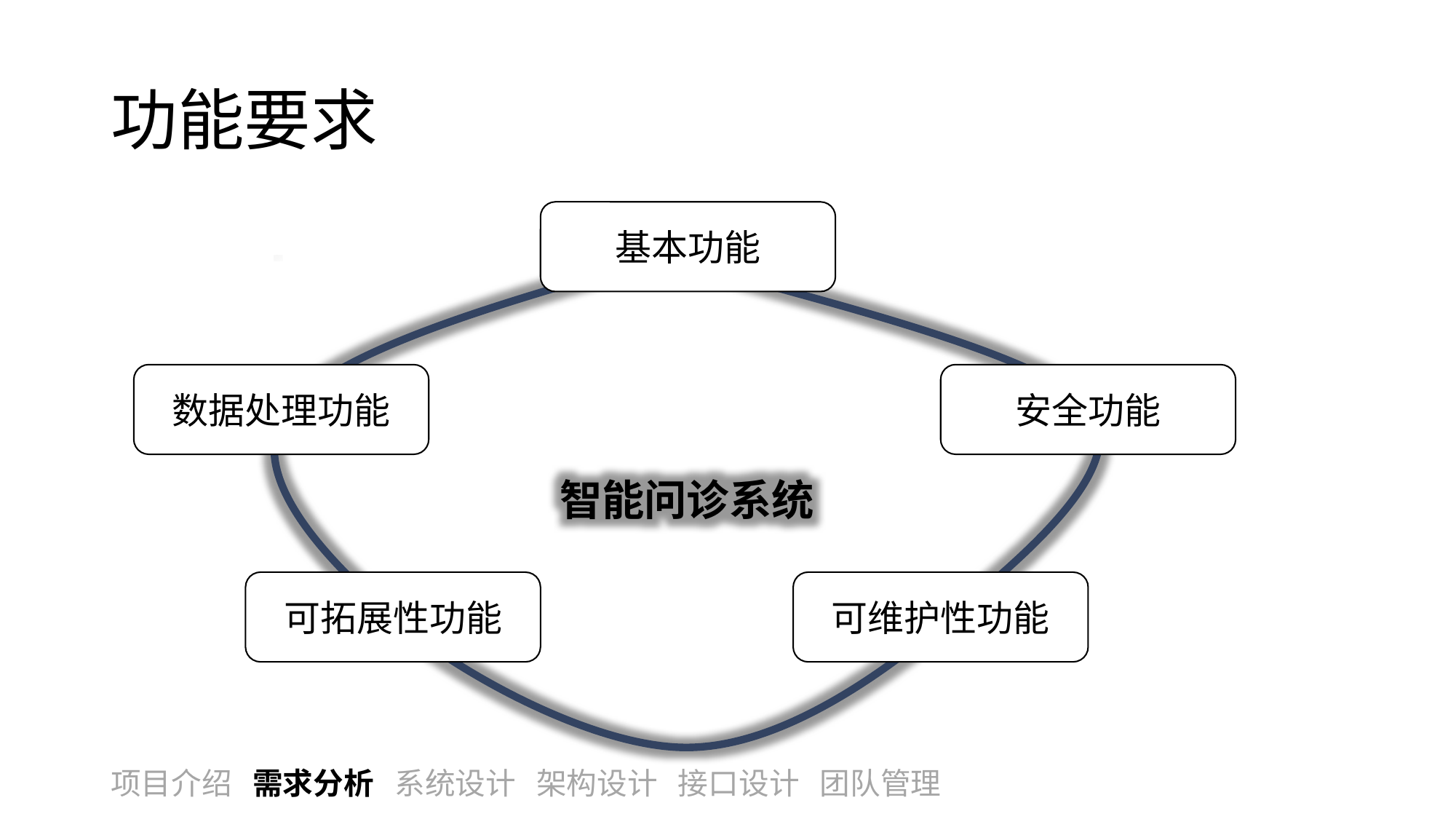

# 功能要求
基本功能
智能问诊系统
数据处理功能
安全功能
可拓展性功能
可维护性功能